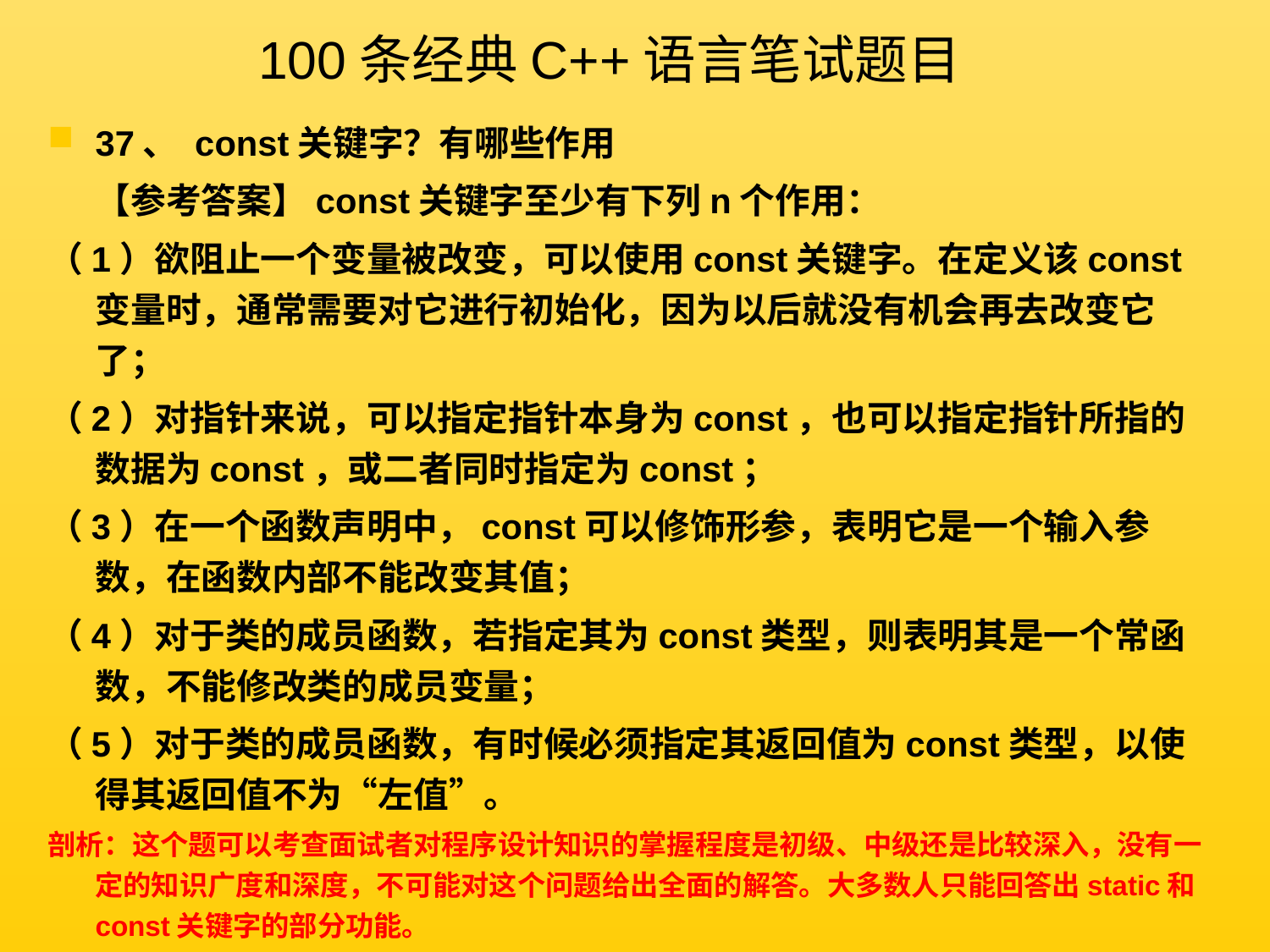

100条经典C++语言笔试题目
37、 const关键字？有哪些作用
	【参考答案】const关键字至少有下列n个作用：
（1）欲阻止一个变量被改变，可以使用const关键字。在定义该const变量时，通常需要对它进行初始化，因为以后就没有机会再去改变它了；
（2）对指针来说，可以指定指针本身为const，也可以指定指针所指的数据为const，或二者同时指定为const；
（3）在一个函数声明中，const可以修饰形参，表明它是一个输入参数，在函数内部不能改变其值；
（4）对于类的成员函数，若指定其为const类型，则表明其是一个常函数，不能修改类的成员变量；
（5）对于类的成员函数，有时候必须指定其返回值为const类型，以使得其返回值不为“左值”。
剖析：这个题可以考查面试者对程序设计知识的掌握程度是初级、中级还是比较深入，没有一定的知识广度和深度，不可能对这个问题给出全面的解答。大多数人只能回答出static和const关键字的部分功能。